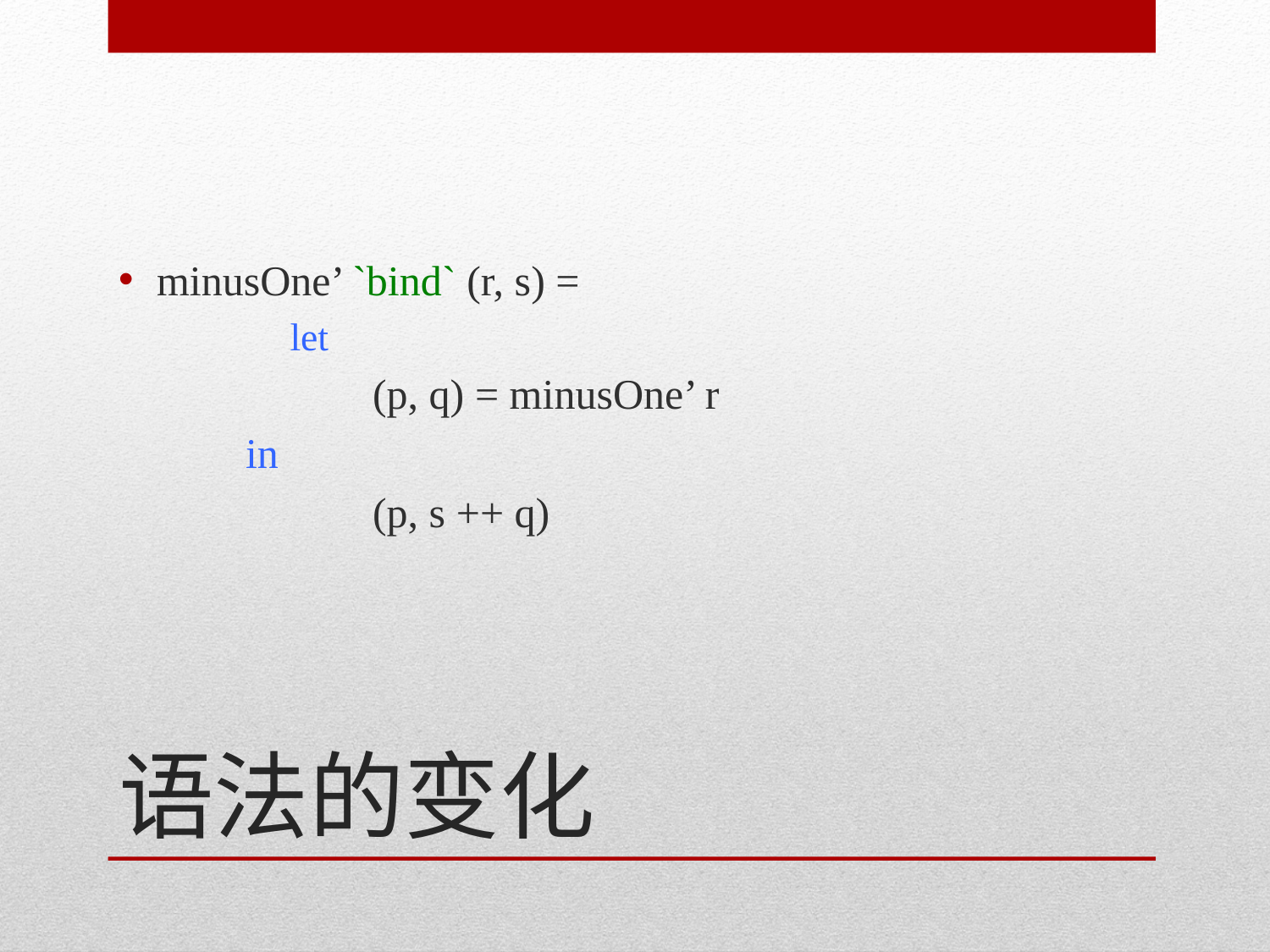

minusOne’ `bind` (r, s) =
	let
		(p, q) = minusOne’ r
	in
		(p, s ++ q)
# 语法的变化